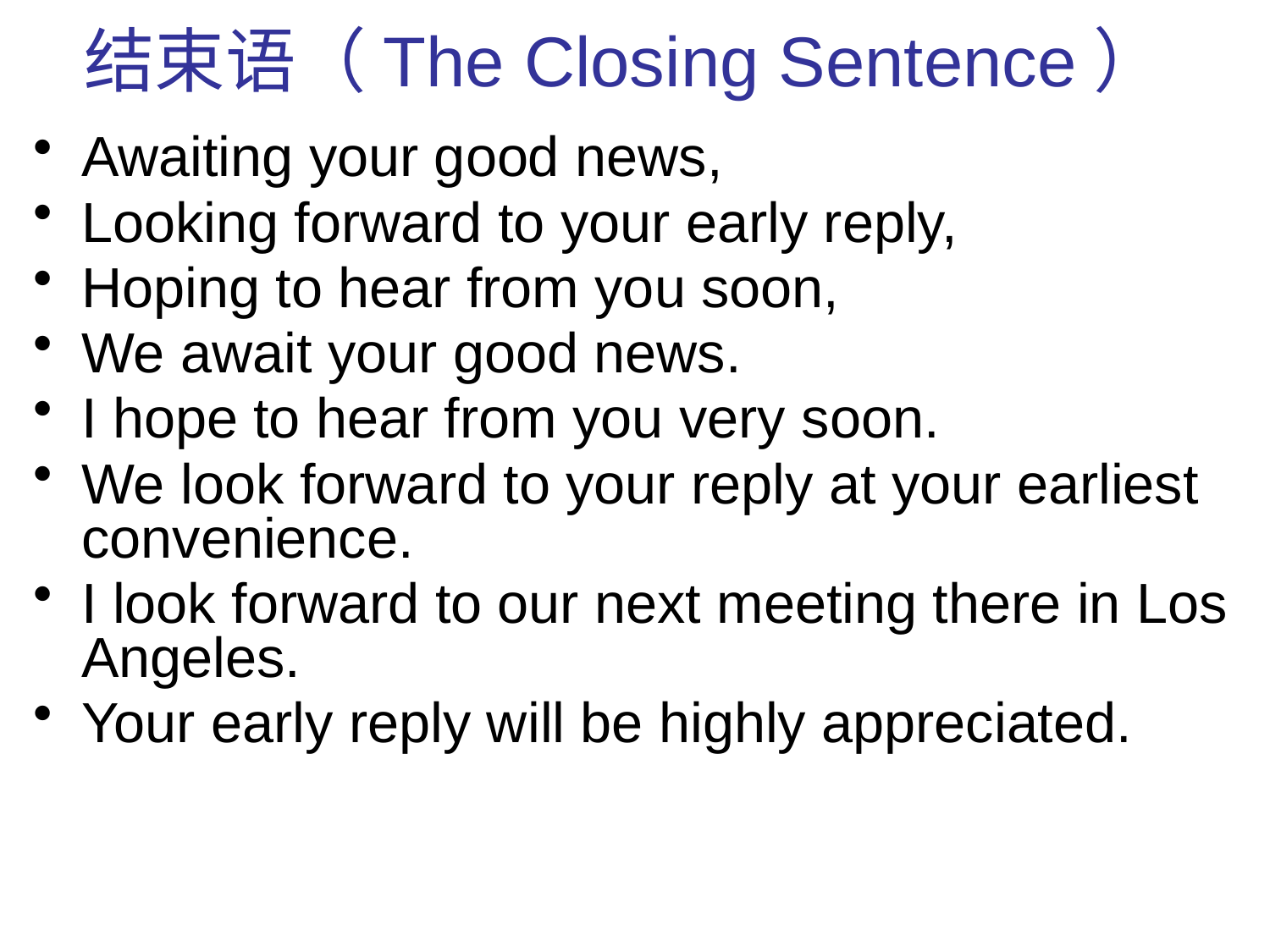

# 结束语（The Closing Sentence）
Awaiting your good news,
Looking forward to your early reply,
Hoping to hear from you soon,
We await your good news.
I hope to hear from you very soon.
We look forward to your reply at your earliest convenience.
I look forward to our next meeting there in Los Angeles.
Your early reply will be highly appreciated.